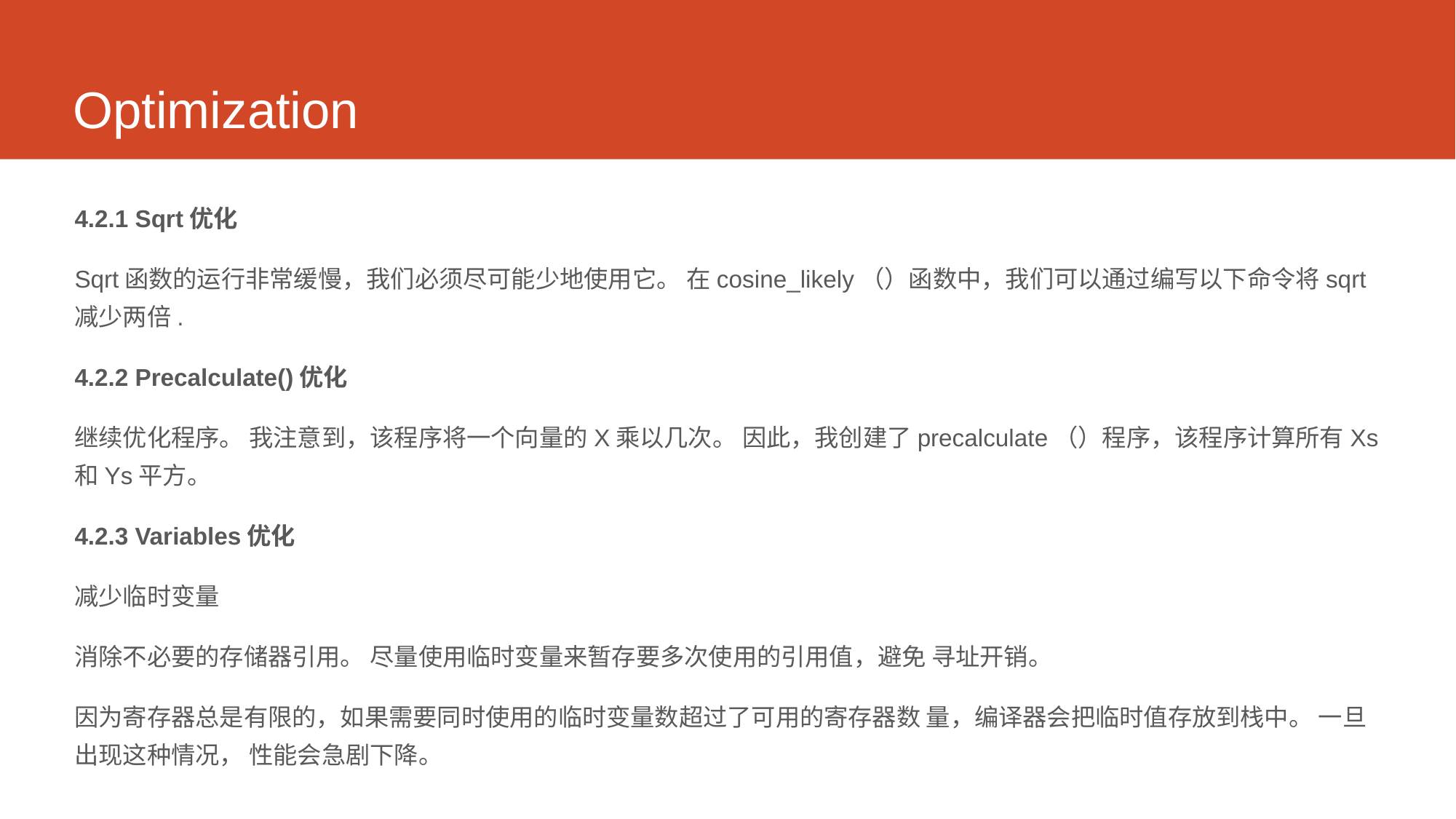

# Optimization
4.2.1 Sqrt优化
Sqrt函数的运行非常缓慢，我们必须尽可能少地使用它。 在cosine_likely（）函数中，我们可以通过编写以下命令将sqrt减少两倍.
4.2.2 Precalculate()优化
继续优化程序。 我注意到，该程序将一个向量的X乘以几次。 因此，我创建了precalculate（）程序，该程序计算所有Xs和Ys平方。
4.2.3 Variables优化
减少临时变量
消除不必要的存储器引用。 尽量使用临时变量来暂存要多次使用的引用值，避免 寻址开销。
因为寄存器总是有限的，如果需要同时使用的临时变量数超过了可用的寄存器数 量，编译器会把临时值存放到栈中。 一旦出现这种情况， 性能会急剧下降。